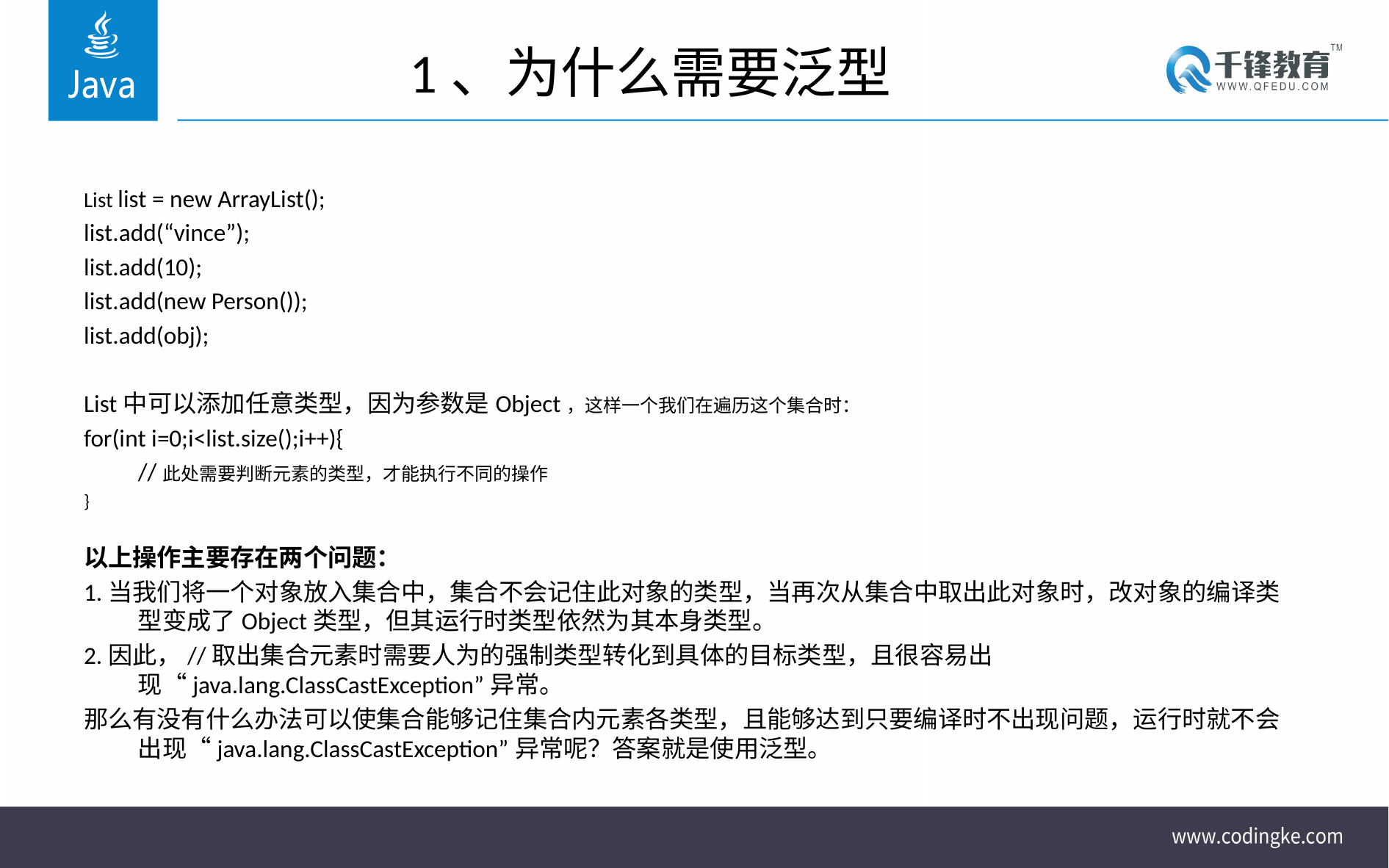

# 1、为什么需要泛型
List list = new ArrayList();
list.add(“vince”);
list.add(10);
list.add(new Person());
list.add(obj);

List中可以添加任意类型，因为参数是Object，这样一个我们在遍历这个集合时：
for(int i=0;i<list.size();i++){
	//此处需要判断元素的类型，才能执行不同的操作
}

以上操作主要存在两个问题：
1.当我们将一个对象放入集合中，集合不会记住此对象的类型，当再次从集合中取出此对象时，改对象的编译类型变成了Object类型，但其运行时类型依然为其本身类型。
2.因此，//取出集合元素时需要人为的强制类型转化到具体的目标类型，且很容易出现“java.lang.ClassCastException”异常。
那么有没有什么办法可以使集合能够记住集合内元素各类型，且能够达到只要编译时不出现问题，运行时就不会出现“java.lang.ClassCastException”异常呢？答案就是使用泛型。